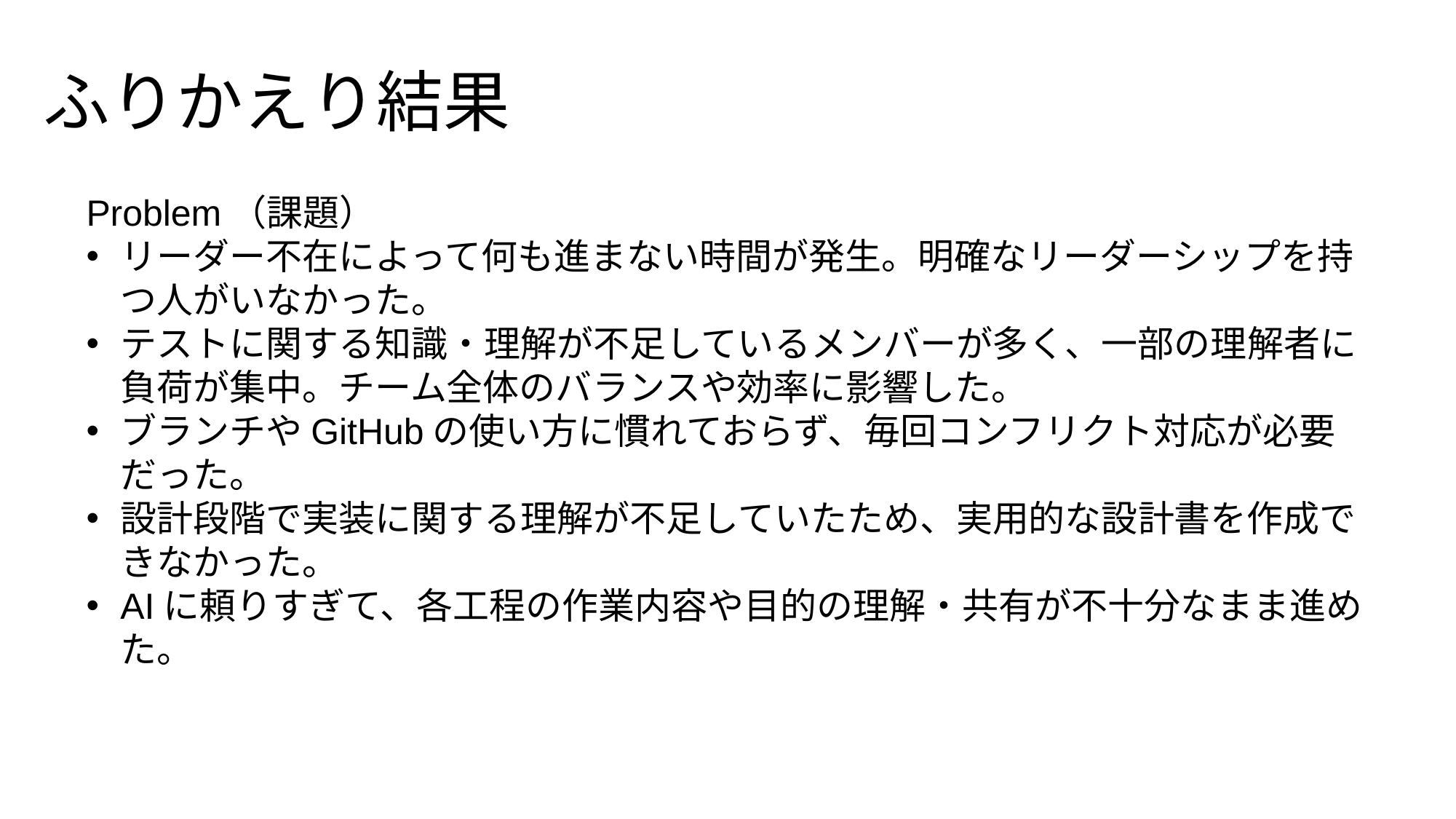

ふりかえり結果
Problem（課題）
リーダー不在によって何も進まない時間が発生。明確なリーダーシップを持つ人がいなかった。
テストに関する知識・理解が不足しているメンバーが多く、一部の理解者に負荷が集中。チーム全体のバランスや効率に影響した。
ブランチやGitHubの使い方に慣れておらず、毎回コンフリクト対応が必要だった。
設計段階で実装に関する理解が不足していたため、実用的な設計書を作成できなかった。
AIに頼りすぎて、各工程の作業内容や目的の理解・共有が不十分なまま進めた。